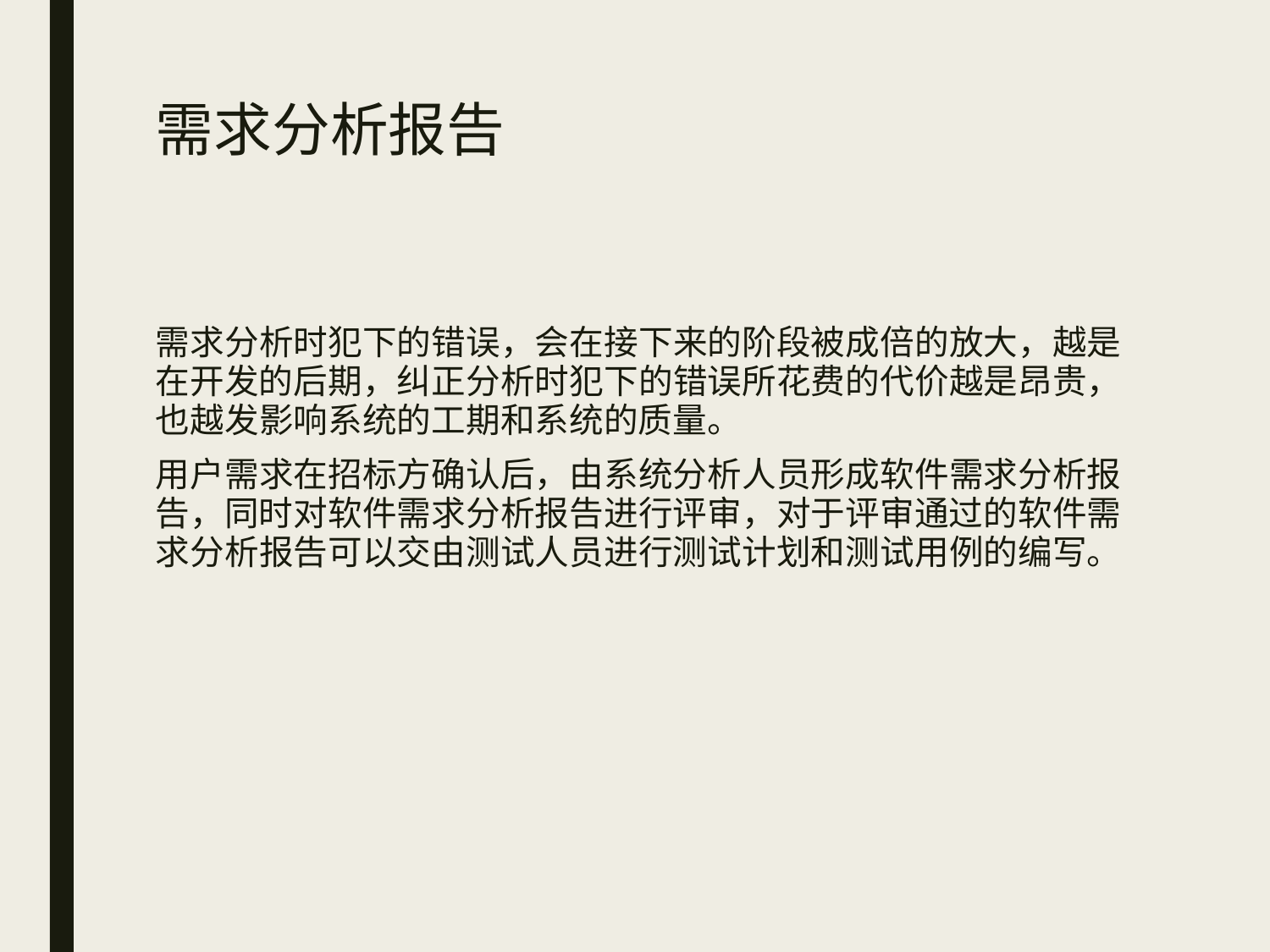

# 需求分析报告
需求分析时犯下的错误，会在接下来的阶段被成倍的放大，越是在开发的后期，纠正分析时犯下的错误所花费的代价越是昂贵，也越发影响系统的工期和系统的质量。
用户需求在招标方确认后，由系统分析人员形成软件需求分析报告，同时对软件需求分析报告进行评审，对于评审通过的软件需求分析报告可以交由测试人员进行测试计划和测试用例的编写。